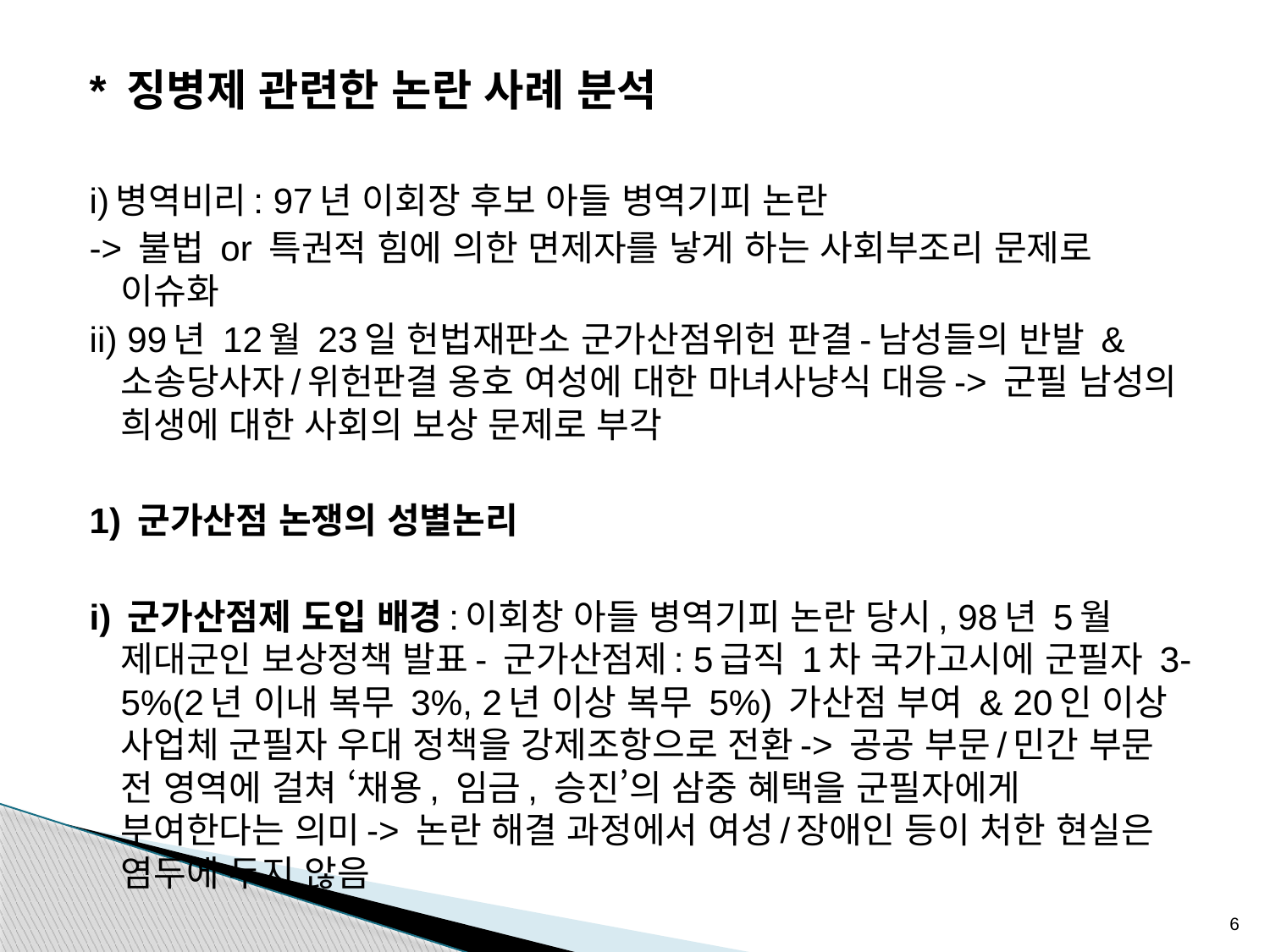

* 징병제 관련한 논란 사례 분석

i)병역비리: 97년 이회장 후보 아들 병역기피 논란
-> 불법 or 특권적 힘에 의한 면제자를 낳게 하는 사회부조리 문제로 이슈화
ii) 99년 12월 23일 헌법재판소 군가산점위헌 판결-남성들의 반발 & 소송당사자/위헌판결 옹호 여성에 대한 마녀사냥식 대응-> 군필 남성의 희생에 대한 사회의 보상 문제로 부각

1) 군가산점 논쟁의 성별논리

i) 군가산점제 도입 배경:이회창 아들 병역기피 논란 당시, 98년 5월 제대군인 보상정책 발표- 군가산점제: 5급직 1차 국가고시에 군필자 3-5%(2년 이내 복무 3%, 2년 이상 복무 5%) 가산점 부여 & 20인 이상 사업체 군필자 우대 정책을 강제조항으로 전환-> 공공 부문/민간 부문 전 영역에 걸쳐 ‘채용, 임금, 승진’의 삼중 혜택을 군필자에게 부여한다는 의미-> 논란 해결 과정에서 여성/장애인 등이 처한 현실은 염두에 두지 않음

6